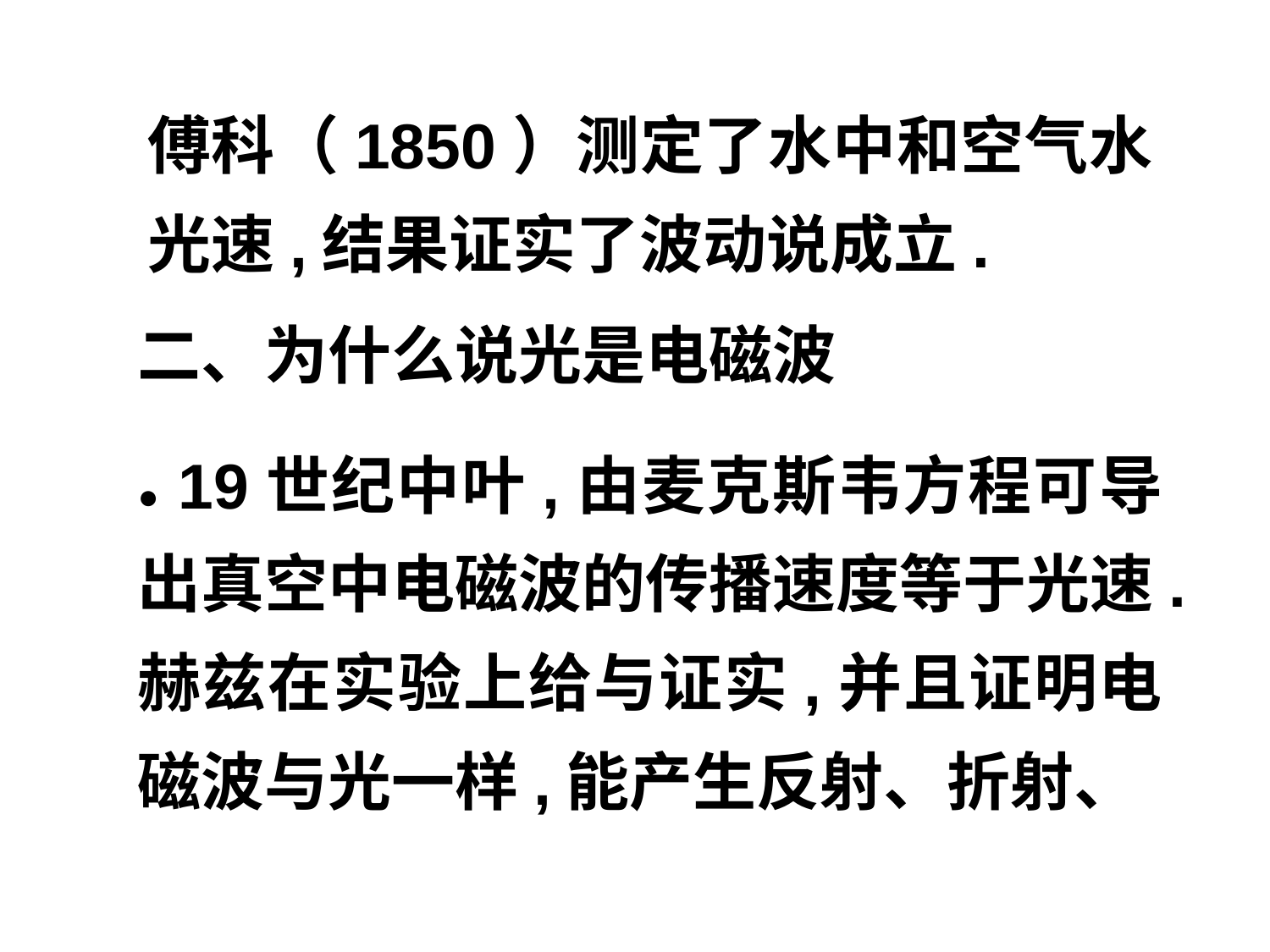

傅科（1850）测定了水中和空气水光速,结果证实了波动说成立.
二、为什么说光是电磁波
● 19世纪中叶,由麦克斯韦方程可导出真空中电磁波的传播速度等于光速.
赫兹在实验上给与证实,并且证明电磁波与光一样,能产生反射、折射、